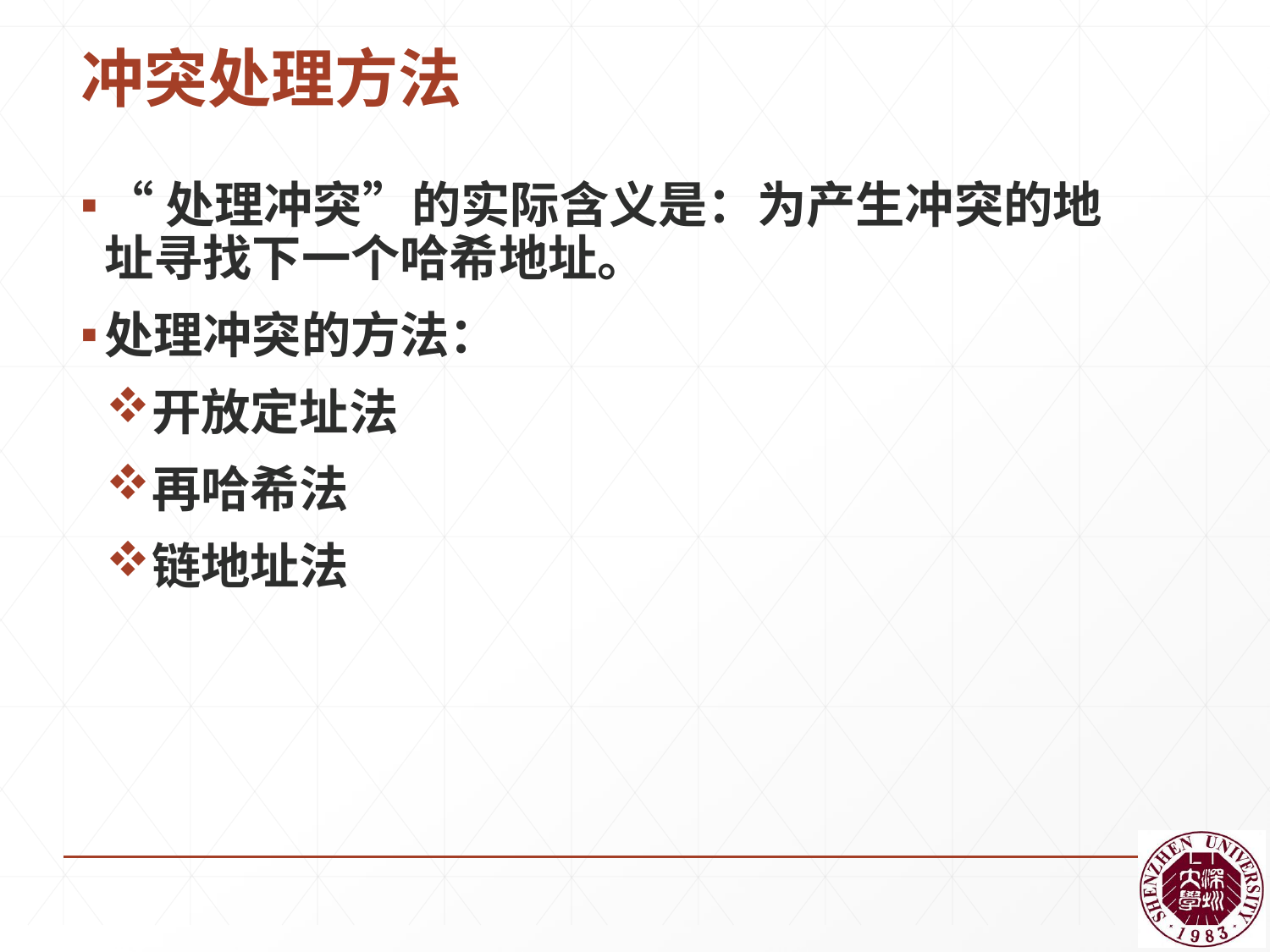

# 冲突处理方法
“处理冲突”的实际含义是：为产生冲突的地址寻找下一个哈希地址。
处理冲突的方法：
开放定址法
再哈希法
链地址法